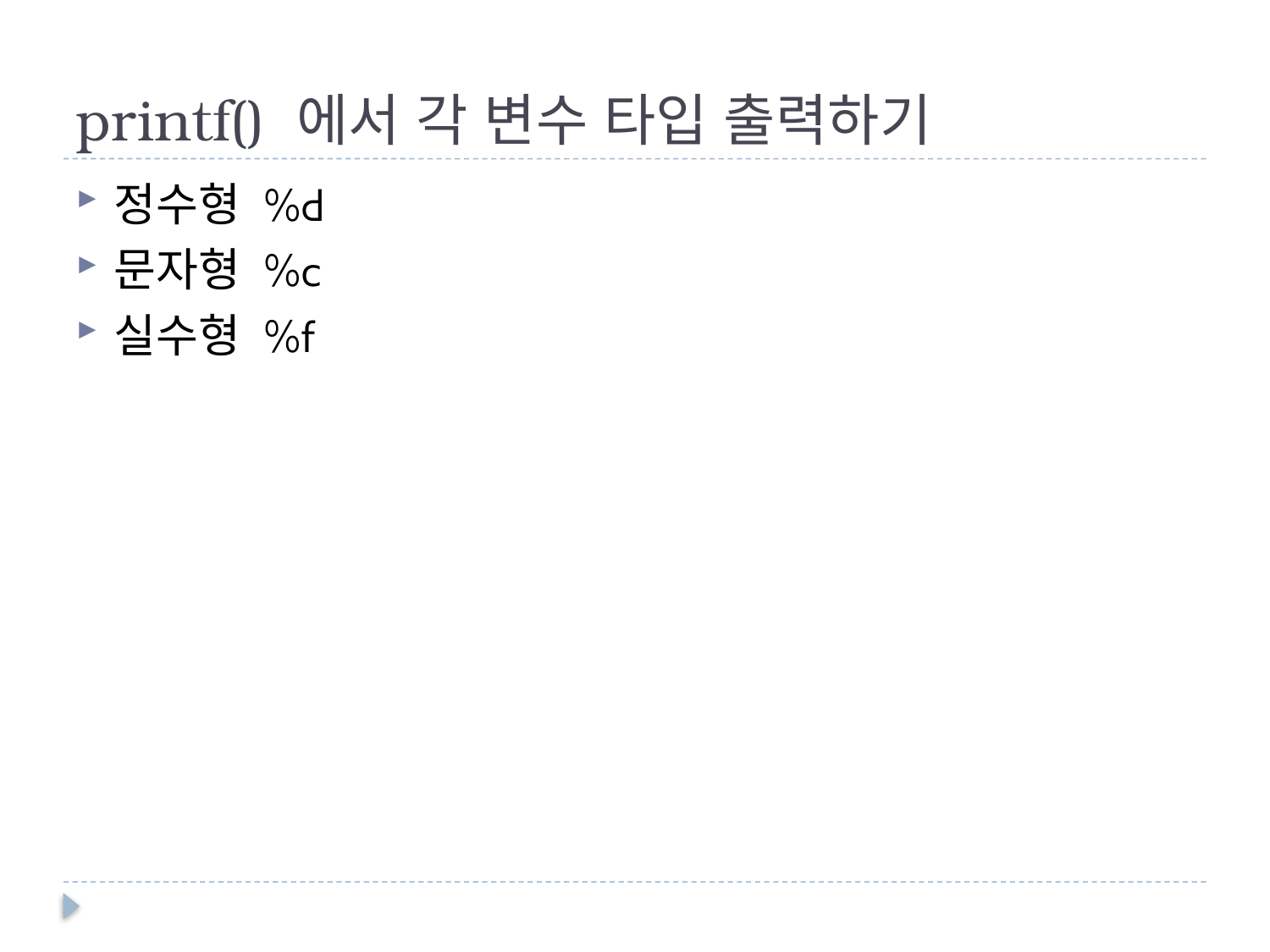

# printf() 에서 각 변수 타입 출력하기
정수형 %d
문자형 %c
실수형 %f